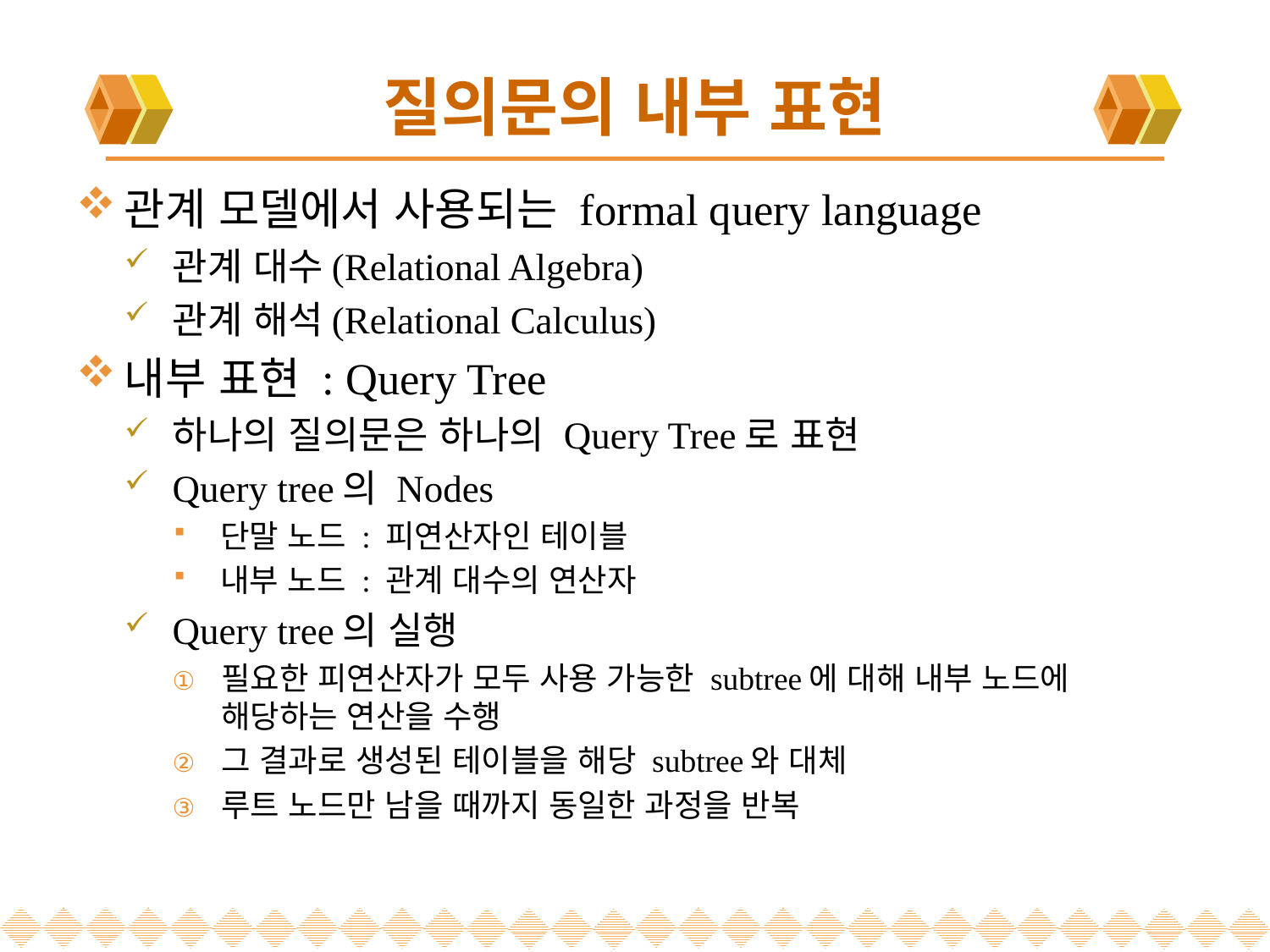

# 질의문의 내부 표현
관계 모델에서 사용되는 formal query language
관계 대수(Relational Algebra)
관계 해석(Relational Calculus)
내부 표현 : Query Tree
하나의 질의문은 하나의 Query Tree로 표현
Query tree의 Nodes
단말 노드 : 피연산자인 테이블
내부 노드 : 관계 대수의 연산자
Query tree의 실행
필요한 피연산자가 모두 사용 가능한 subtree에 대해 내부 노드에 해당하는 연산을 수행
그 결과로 생성된 테이블을 해당 subtree와 대체
루트 노드만 남을 때까지 동일한 과정을 반복